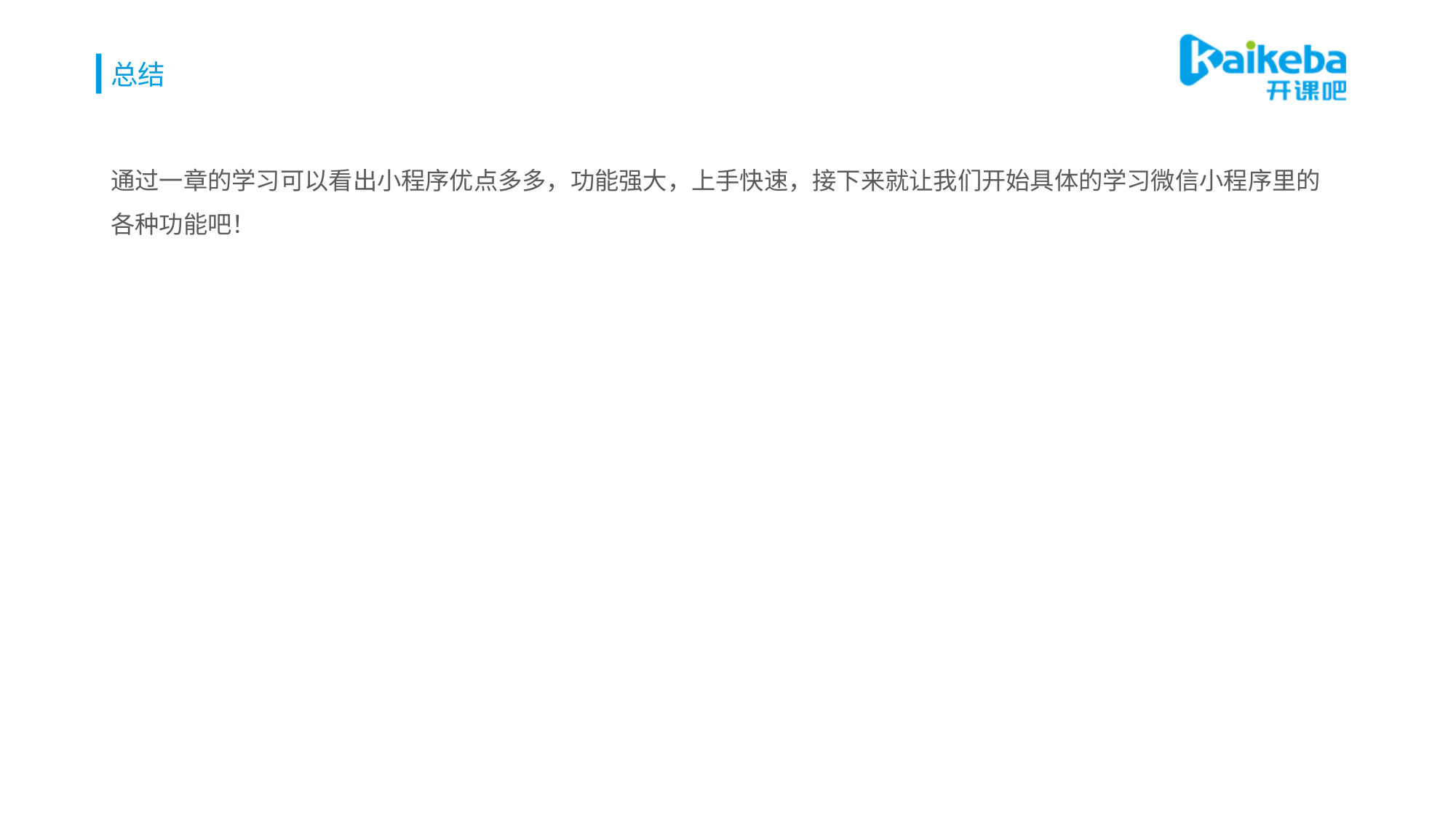

# 总结
通过一章的学习可以看出小程序优点多多，功能强大，上手快速，接下来就让我们开始具体的学习微信小程序里的各种功能吧！